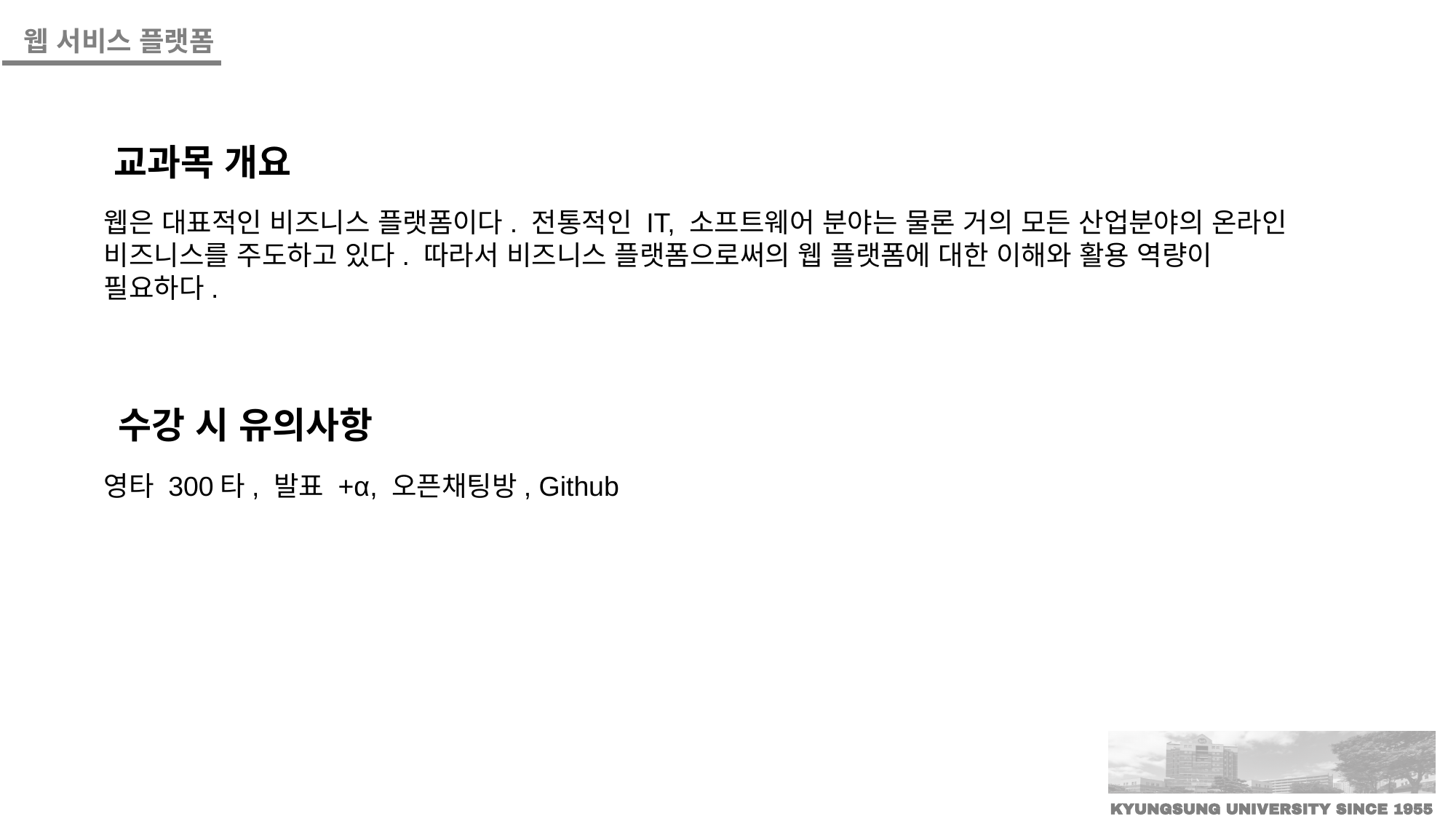

교과목 개요
웹은 대표적인 비즈니스 플랫폼이다. 전통적인 IT, 소프트웨어 분야는 물론 거의 모든 산업분야의 온라인 비즈니스를 주도하고 있다. 따라서 비즈니스 플랫폼으로써의 웹 플랫폼에 대한 이해와 활용 역량이 필요하다.
수강 시 유의사항
영타 300타, 발표 +α, 오픈채팅방, Github